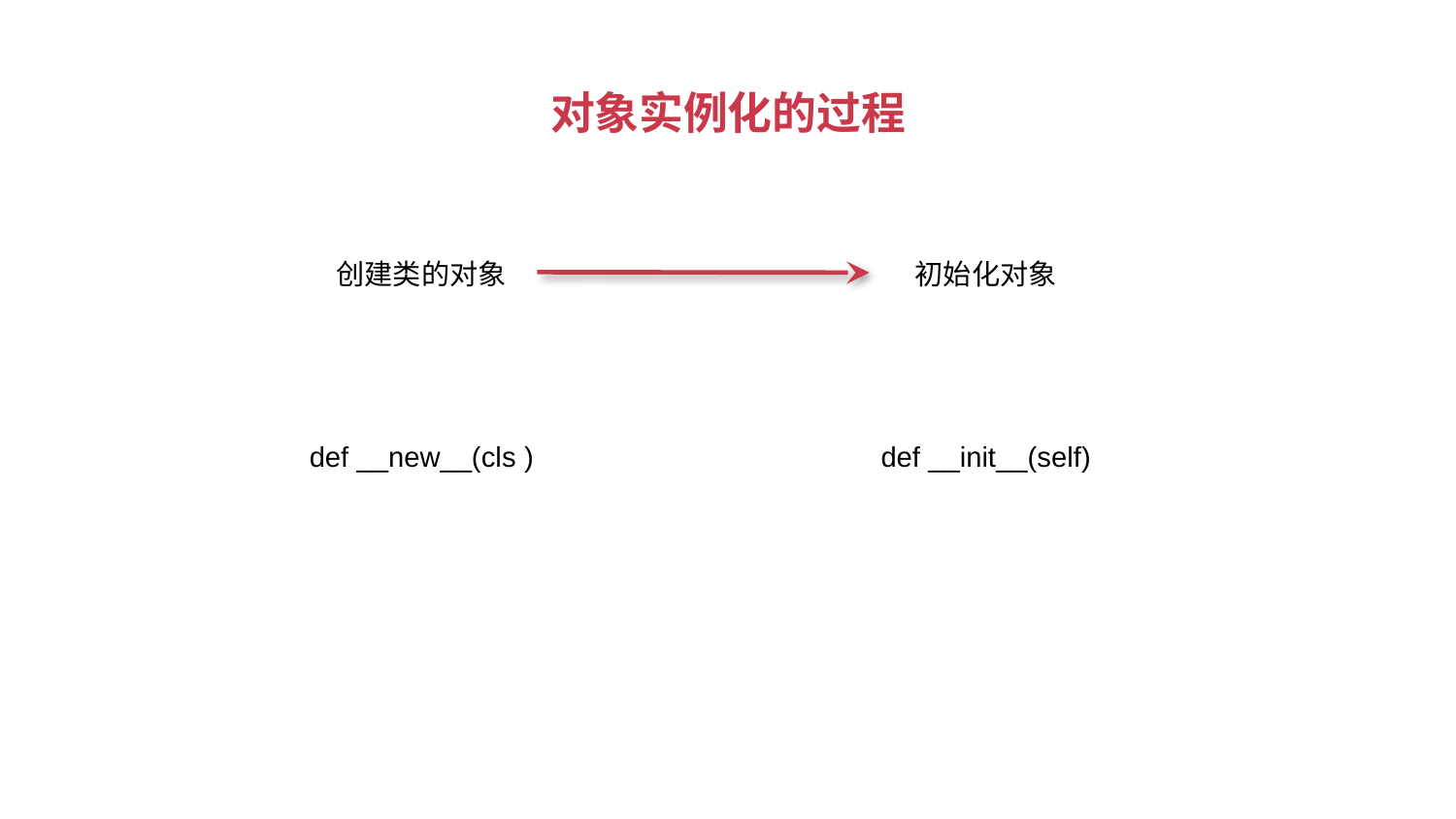

# 对象实例化的过程
创建类的对象
初始化对象
def __new__(cls )
def __init__(self)